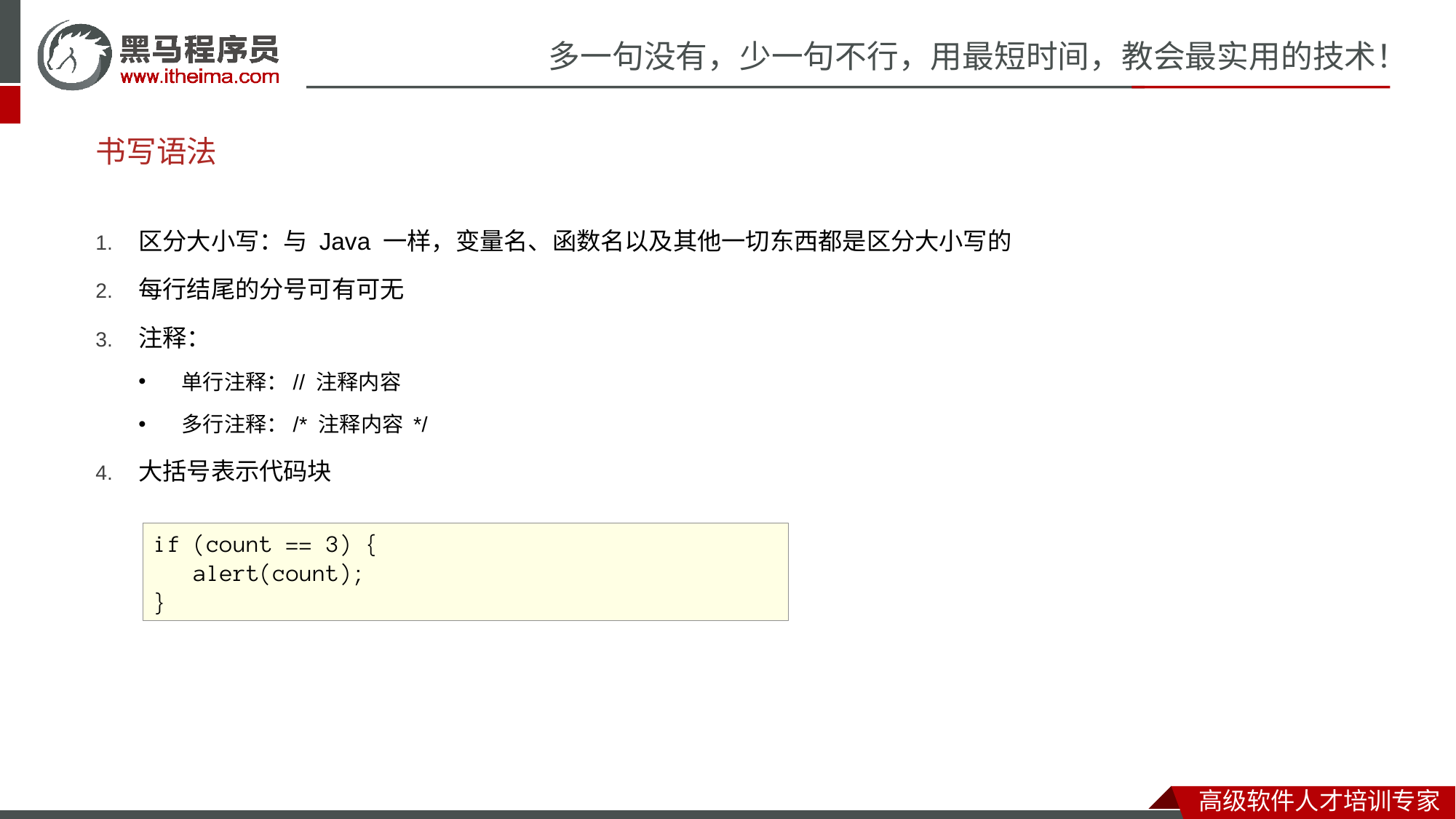

# 书写语法
区分大小写：与 Java 一样，变量名、函数名以及其他一切东西都是区分大小写的
每行结尾的分号可有可无
注释：
单行注释：// 注释内容
多行注释：/* 注释内容 */
大括号表示代码块
if (count == 3) {
   alert(count);
}